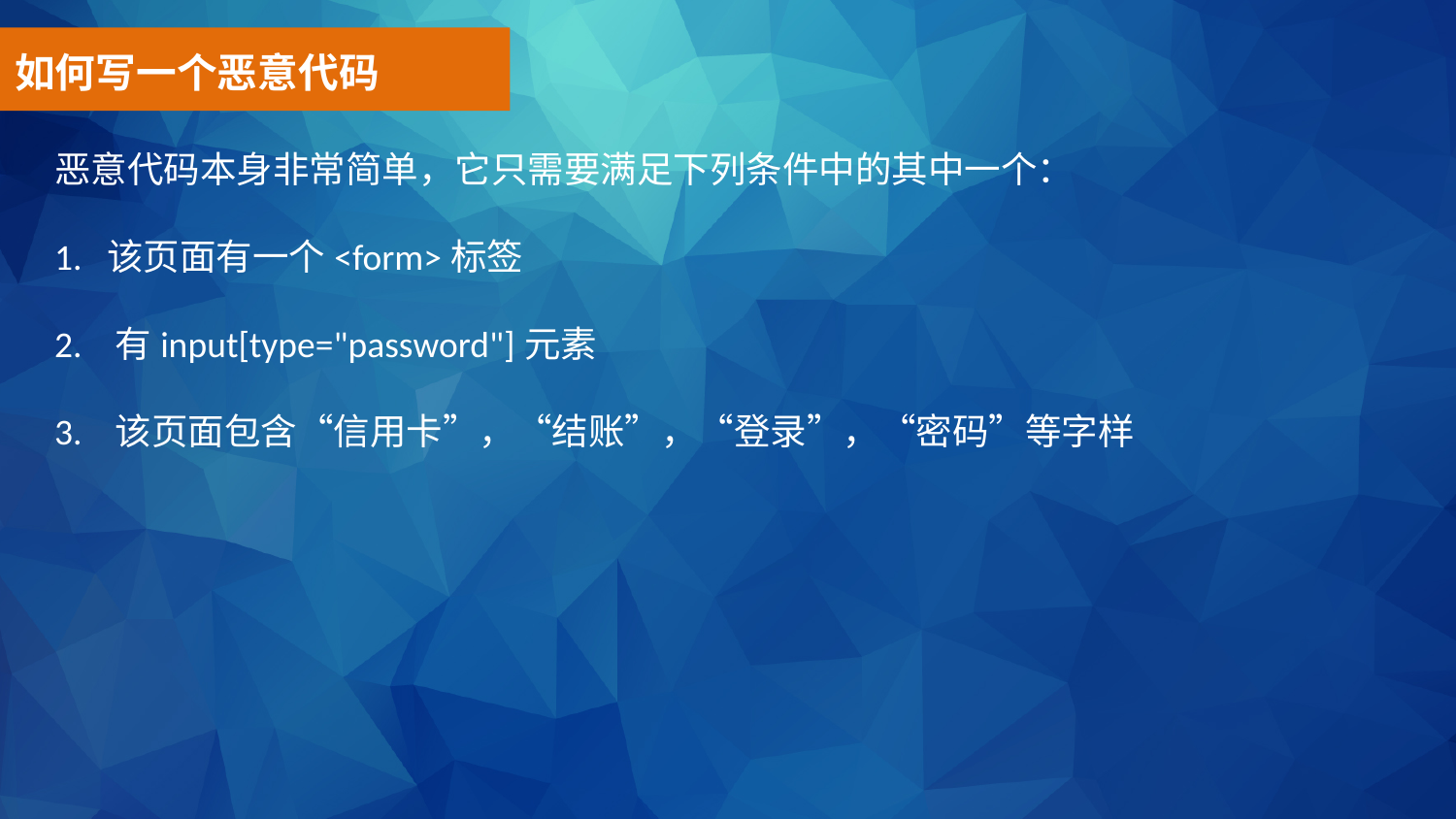

如何写一个恶意代码

恶意代码本身非常简单，它只需要满足下列条件中的其中一个：

1.  该页面有一个<form>标签

2.   有input[type="password"]元素

3.   该页面包含“信用卡”，“结账”，“登录”，“密码”等字样